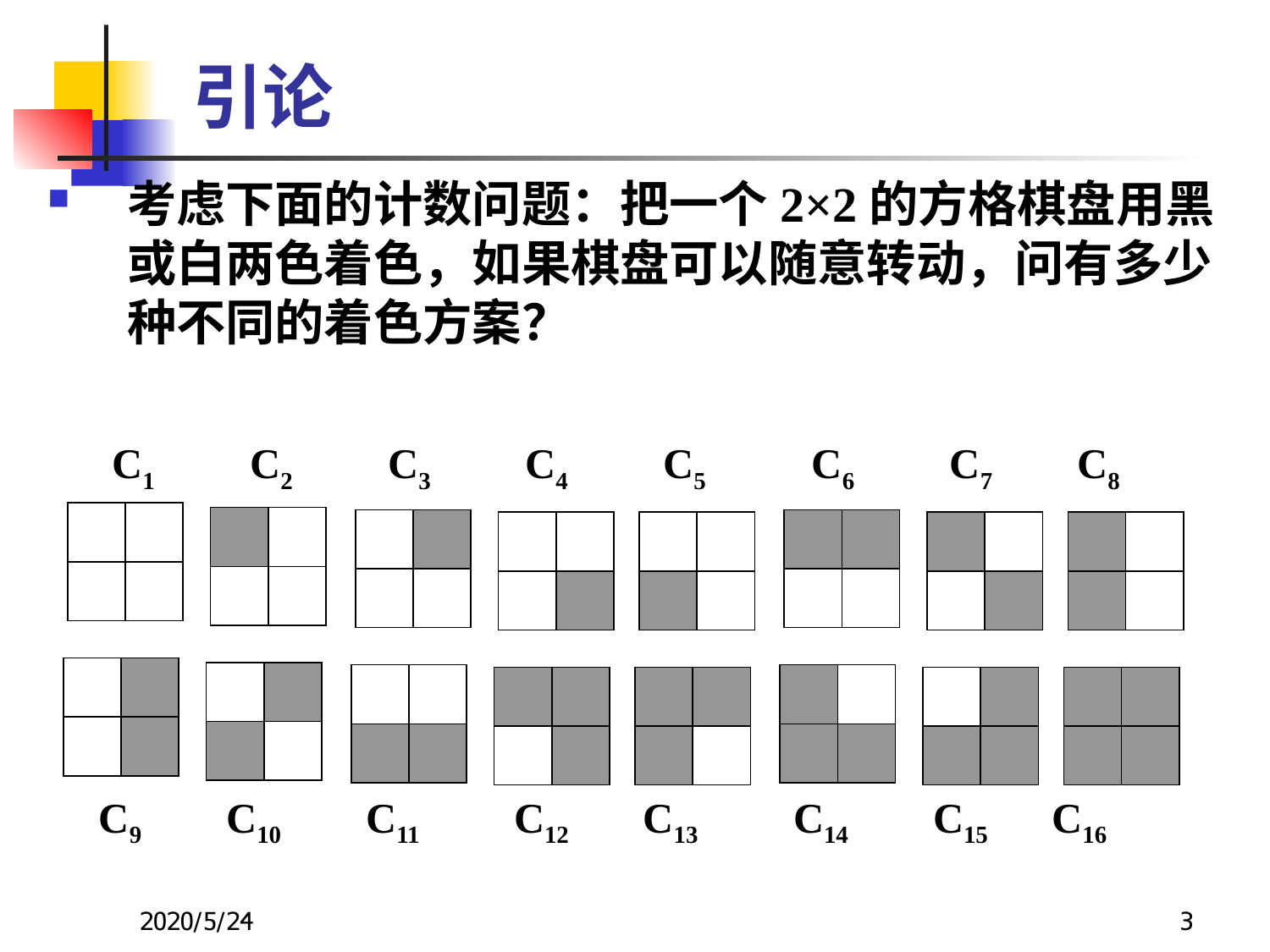

# 引论
考虑下面的计数问题：把一个2×2的方格棋盘用黑或白两色着色，如果棋盘可以随意转动，问有多少种不同的着色方案？
        C1         C2         C3           C4         C5          C6         C7        C8

      C9        C10        C11           C12       C13         C14        C15      C16

2020/5/24
3